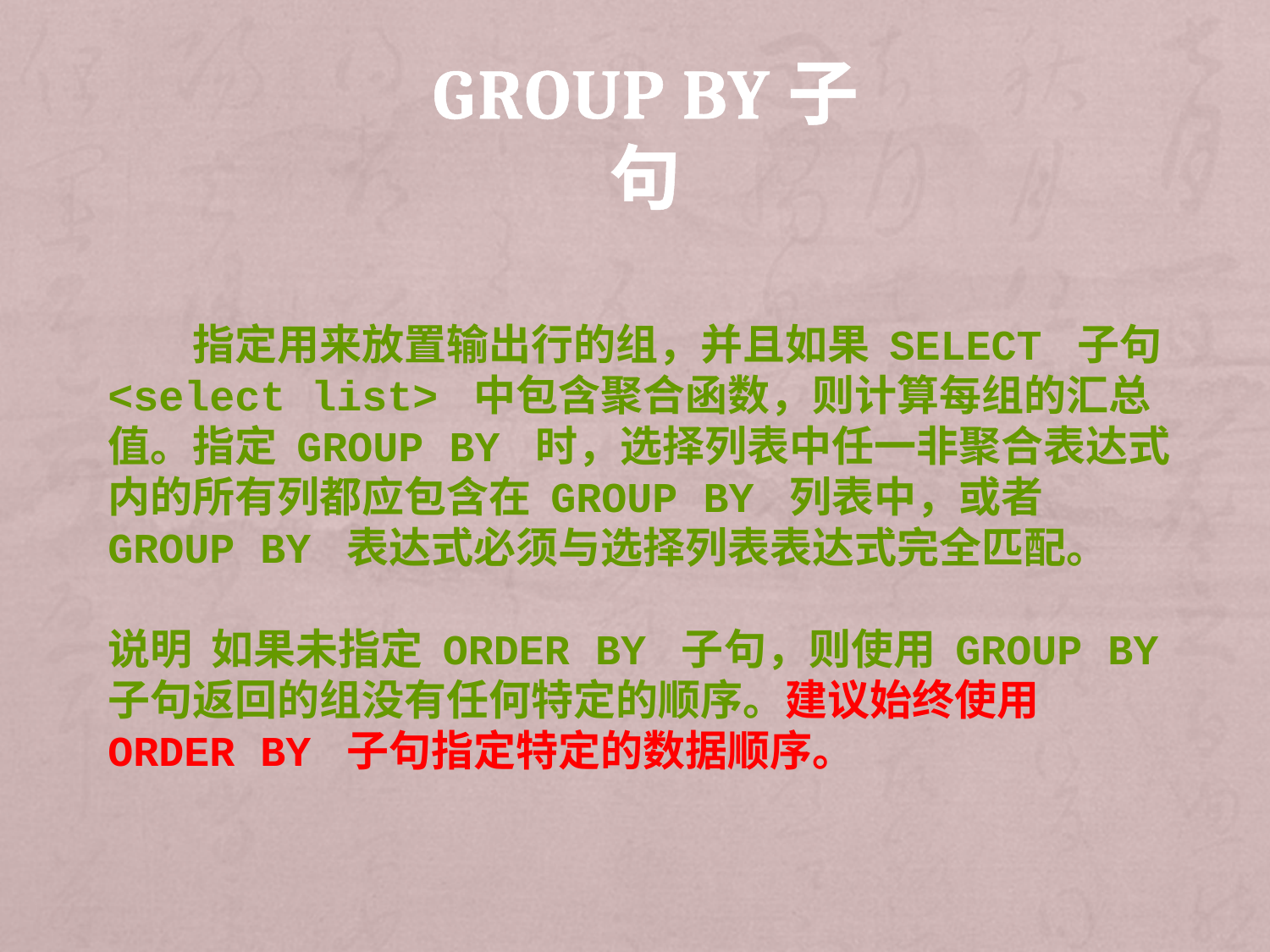

# Group by子句
　　指定用来放置输出行的组，并且如果 SELECT 子句 <select list> 中包含聚合函数，则计算每组的汇总值。指定 GROUP BY 时，选择列表中任一非聚合表达式内的所有列都应包含在 GROUP BY 列表中，或者 GROUP BY 表达式必须与选择列表表达式完全匹配。

说明  如果未指定 ORDER BY 子句，则使用 GROUP BY 子句返回的组没有任何特定的顺序。建议始终使用 ORDER BY 子句指定特定的数据顺序。